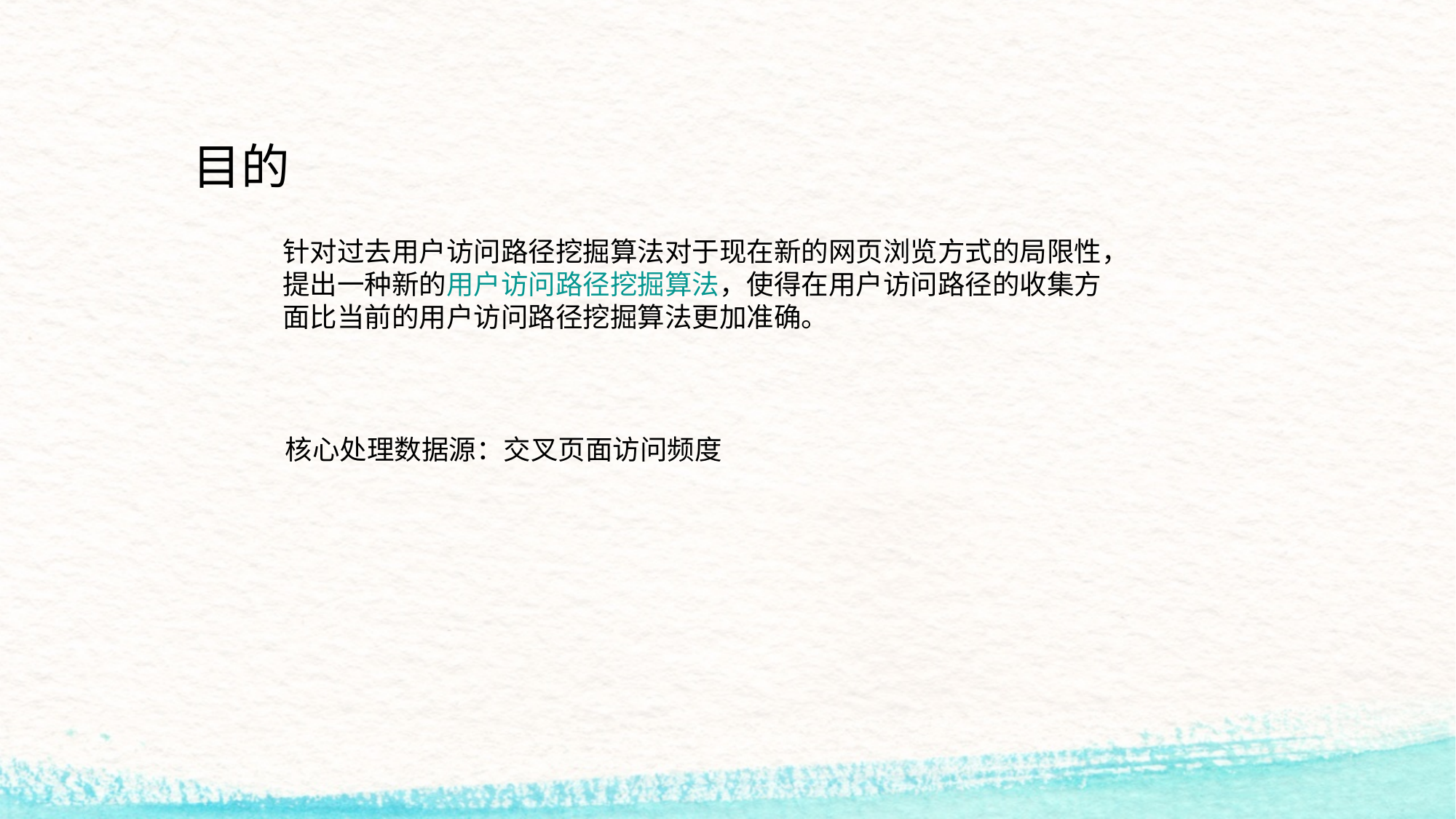

# 目的
针对过去用户访问路径挖掘算法对于现在新的网页浏览方式的局限性，提出一种新的用户访问路径挖掘算法，使得在用户访问路径的收集方面比当前的用户访问路径挖掘算法更加准确。
核心处理数据源：交叉页面访问频度